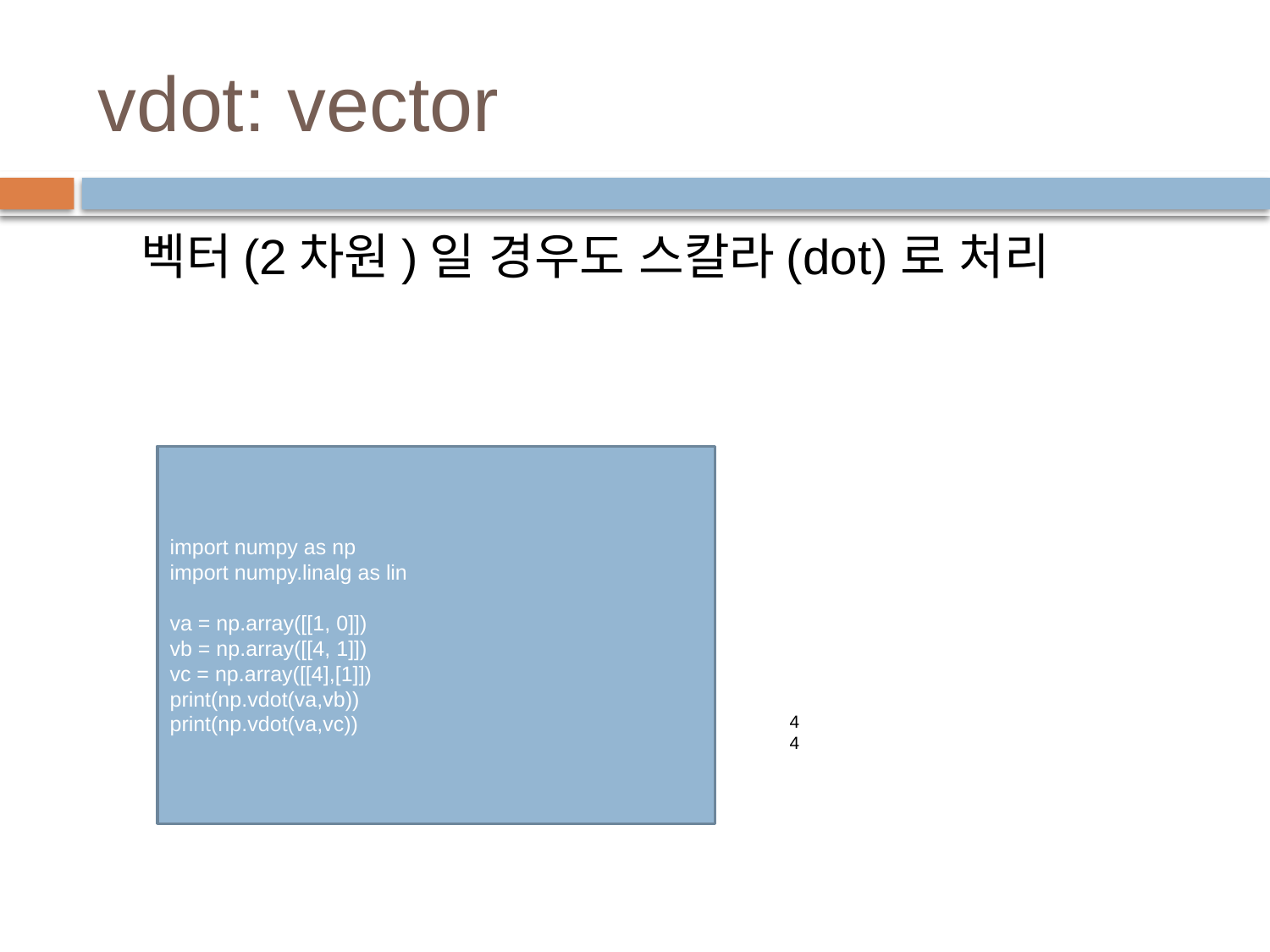

# vdot: vector
벡터(2차원)일 경우도 스칼라(dot)로 처리
import numpy as np
import numpy.linalg as lin

va = np.array([[1, 0]])
vb = np.array([[4, 1]])
vc = np.array([[4],[1]])
print(np.vdot(va,vb))
print(np.vdot(va,vc))
4
4